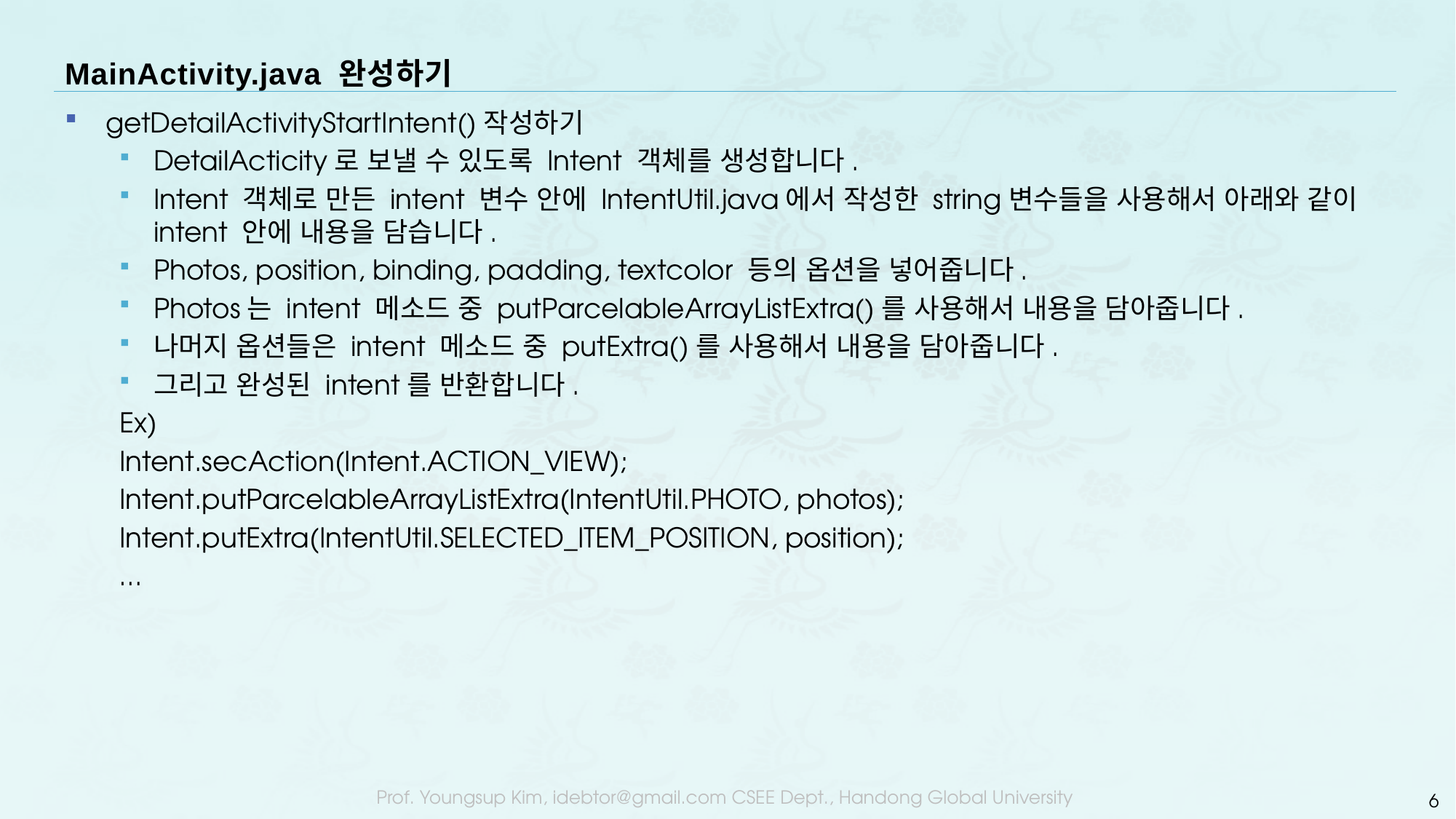

# MainActivity.java 완성하기
getDetailActivityStartIntent()작성하기
DetailActicity로 보낼 수 있도록 Intent 객체를 생성합니다.
Intent 객체로 만든 intent 변수 안에 IntentUtil.java에서 작성한 string변수들을 사용해서 아래와 같이 intent 안에 내용을 담습니다.
Photos, position, binding, padding, textcolor 등의 옵션을 넣어줍니다.
Photos는 intent 메소드 중 putParcelableArrayListExtra()를 사용해서 내용을 담아줍니다.
나머지 옵션들은 intent 메소드 중 putExtra()를 사용해서 내용을 담아줍니다.
그리고 완성된 intent를 반환합니다.
Ex)
Intent.secAction(Intent.ACTION_VIEW);
Intent.putParcelableArrayListExtra(IntentUtil.PHOTO, photos);
Intent.putExtra(IntentUtil.SELECTED_ITEM_POSITION, position);
…
6